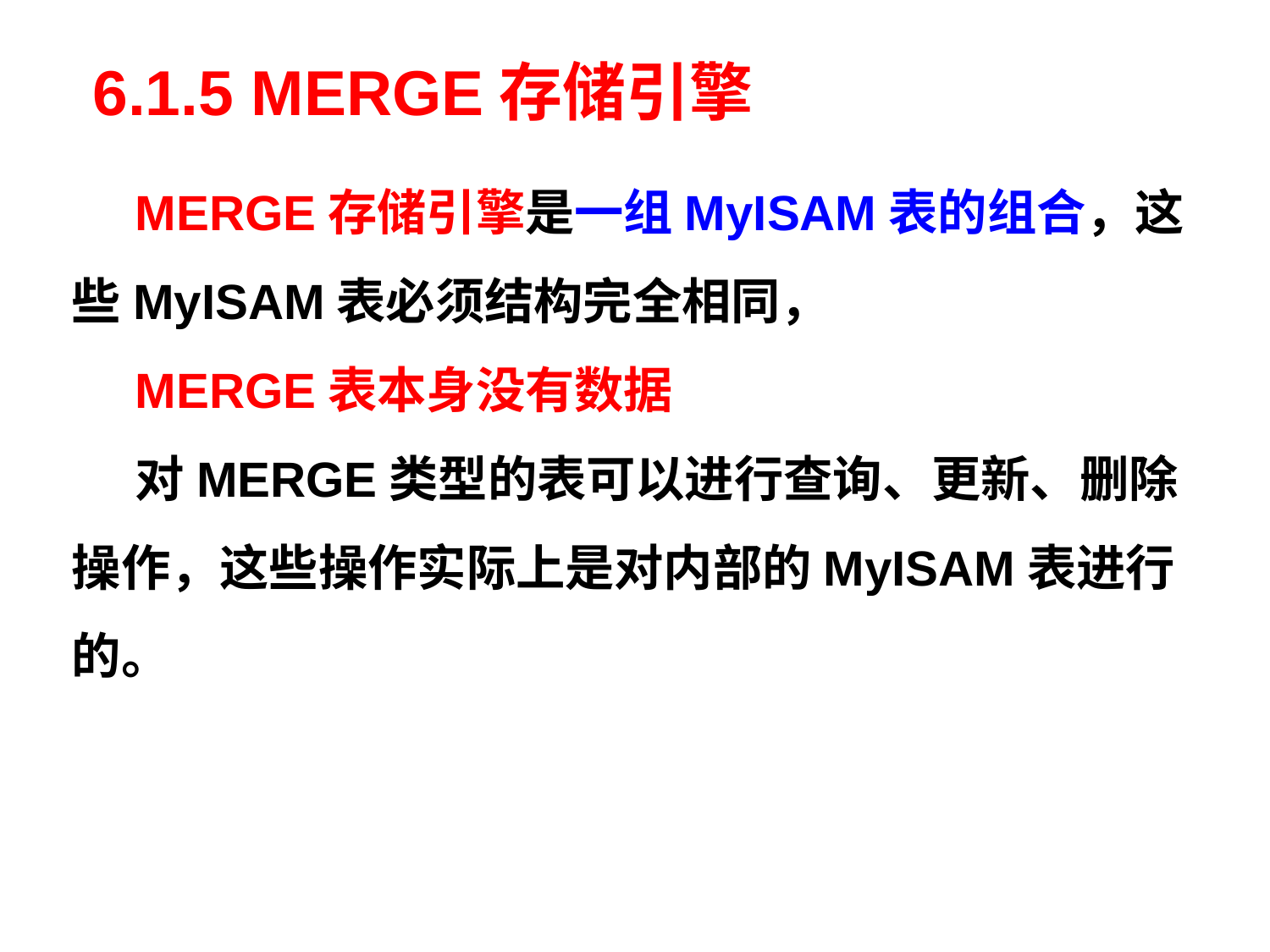

6.1.5 MERGE存储引擎
MERGE存储引擎是一组MyISAM表的组合，这些MyISAM表必须结构完全相同，
MERGE表本身没有数据
对MERGE类型的表可以进行查询、更新、删除操作，这些操作实际上是对内部的MyISAM表进行的。